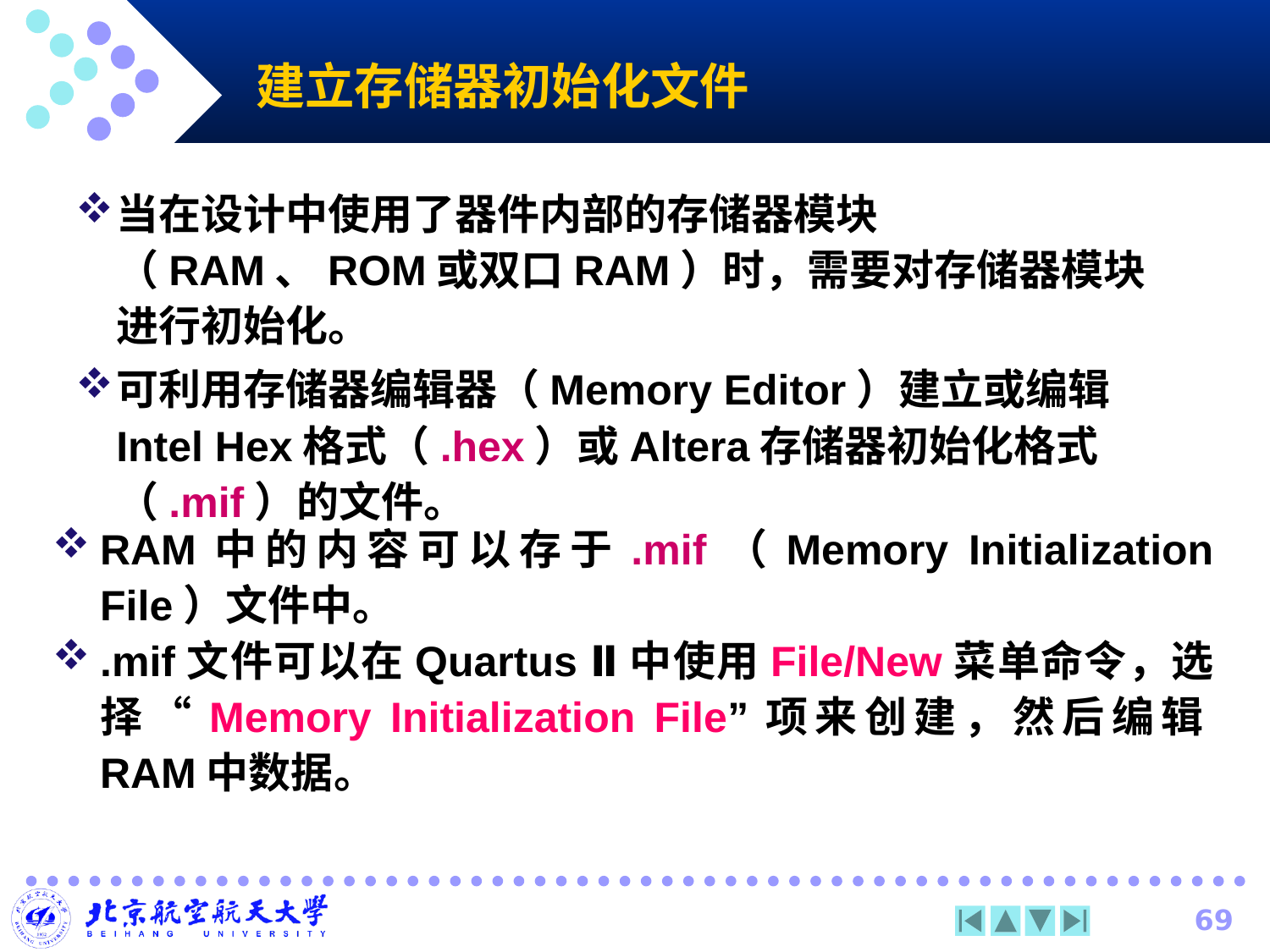

建立存储器初始化文件
当在设计中使用了器件内部的存储器模块（RAM、ROM或双口RAM）时，需要对存储器模块进行初始化。
可利用存储器编辑器（Memory Editor）建立或编辑Intel Hex格式（.hex）或Altera存储器初始化格式（.mif）的文件。
RAM中的内容可以存于.mif（Memory Initialization File）文件中。
.mif文件可以在Quartus Ⅱ中使用File/New菜单命令，选择“Memory Initialization File”项来创建，然后编辑RAM中数据。
69